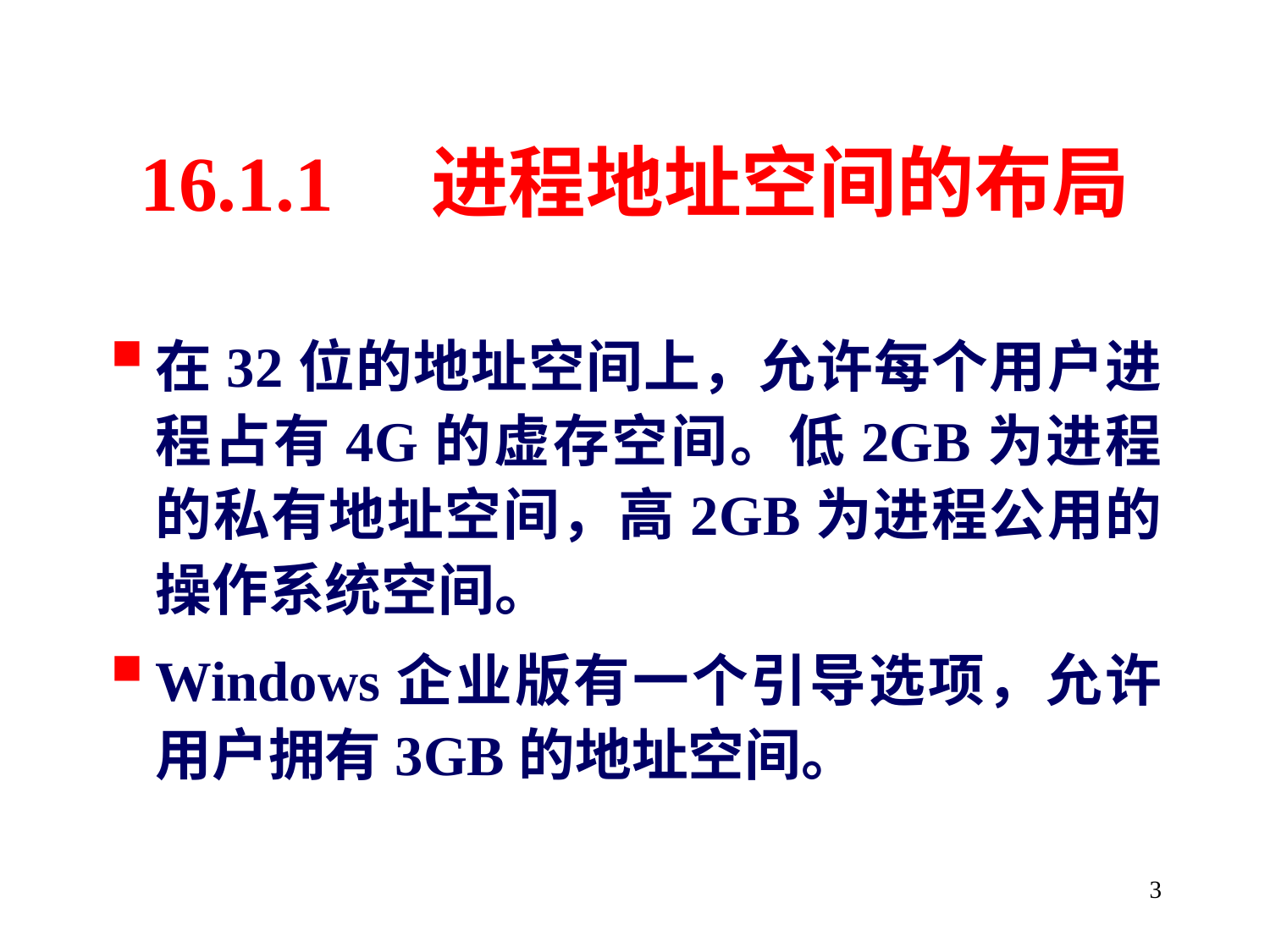

# 16.1.1    进程地址空间的布局
在32位的地址空间上，允许每个用户进程占有4G的虚存空间。低2GB为进程的私有地址空间，高2GB为进程公用的操作系统空间。
Windows企业版有一个引导选项，允许用户拥有3GB的地址空间。
3